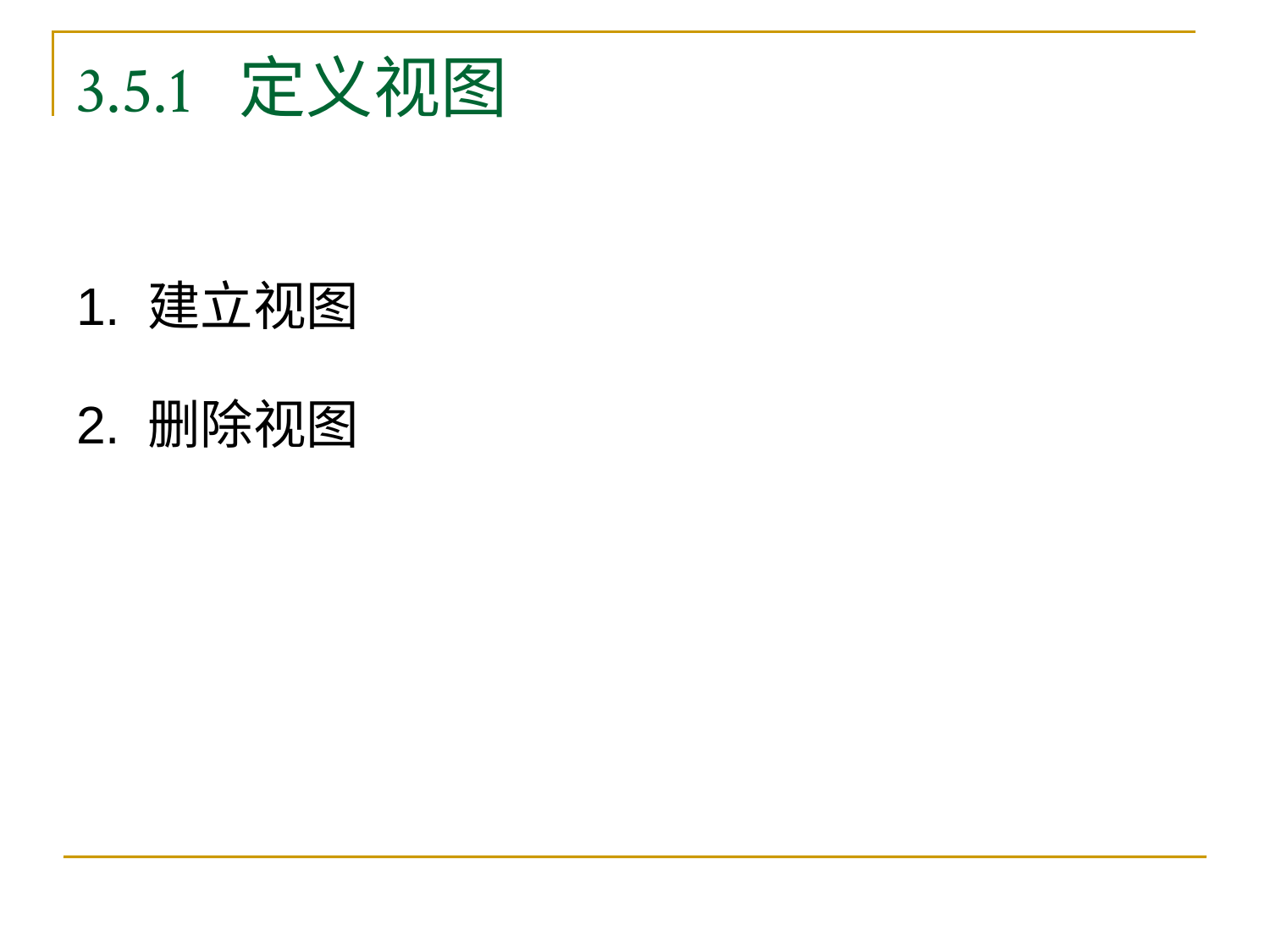

# 3.5.1  定义视图
1. 建立视图
2. 删除视图